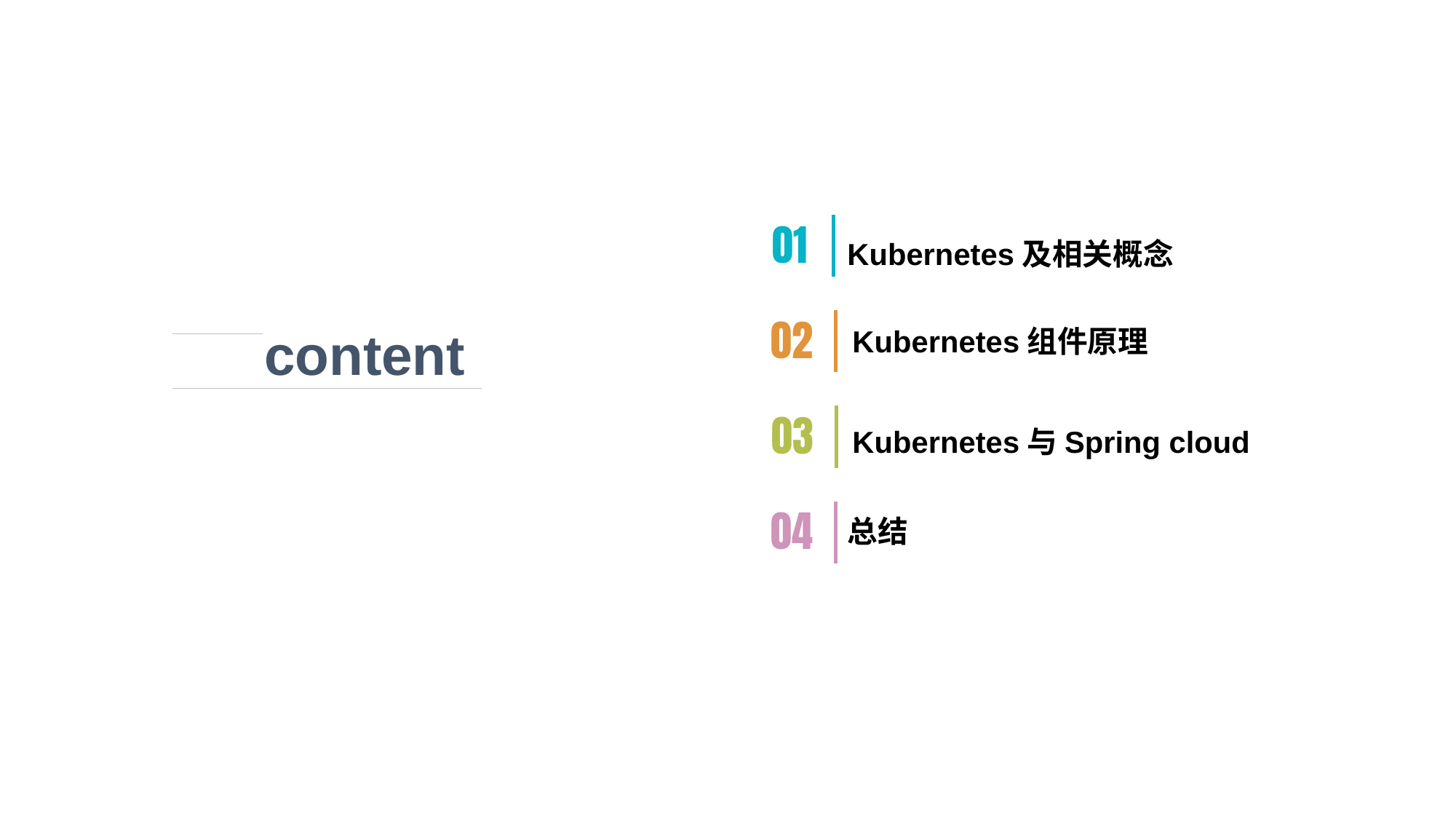

01
Kubernetes及相关概念
Kubernetes组件原理
content
02
03
Kubernetes与Spring cloud
总结
04